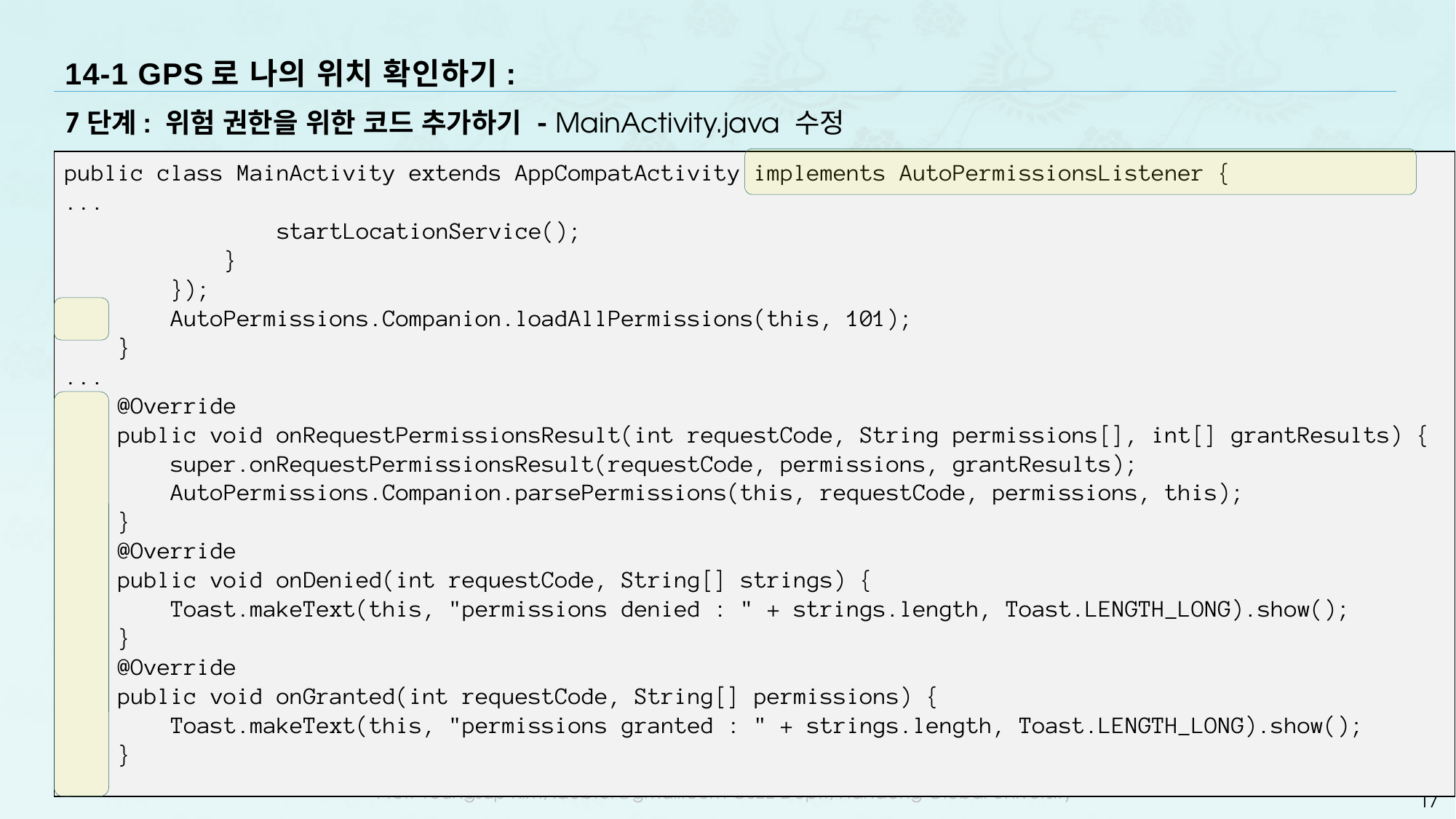

# 14-1 GPS로 나의 위치 확인하기:
7단계: 위험 권한을 위한 코드 추가하기 - MainActivity.java 수정

public class MainActivity extends AppCompatActivity implements AutoPermissionsListener {
...
                startLocationService();
            }
        });
        AutoPermissions.Companion.loadAllPermissions(this, 101);
    }
...
    @Override
    public void onRequestPermissionsResult(int requestCode, String permissions[], int[] grantResults) {
        super.onRequestPermissionsResult(requestCode, permissions, grantResults);
        AutoPermissions.Companion.parsePermissions(this, requestCode, permissions, this);
    }
    @Override
    public void onDenied(int requestCode, String[] strings) {
        Toast.makeText(this, "permissions denied : " + strings.length, Toast.LENGTH_LONG).show();
    }
    @Override
    public void onGranted(int requestCode, String[] permissions) {
        Toast.makeText(this, "permissions granted : " + strings.length, Toast.LENGTH_LONG).show();
    }

17